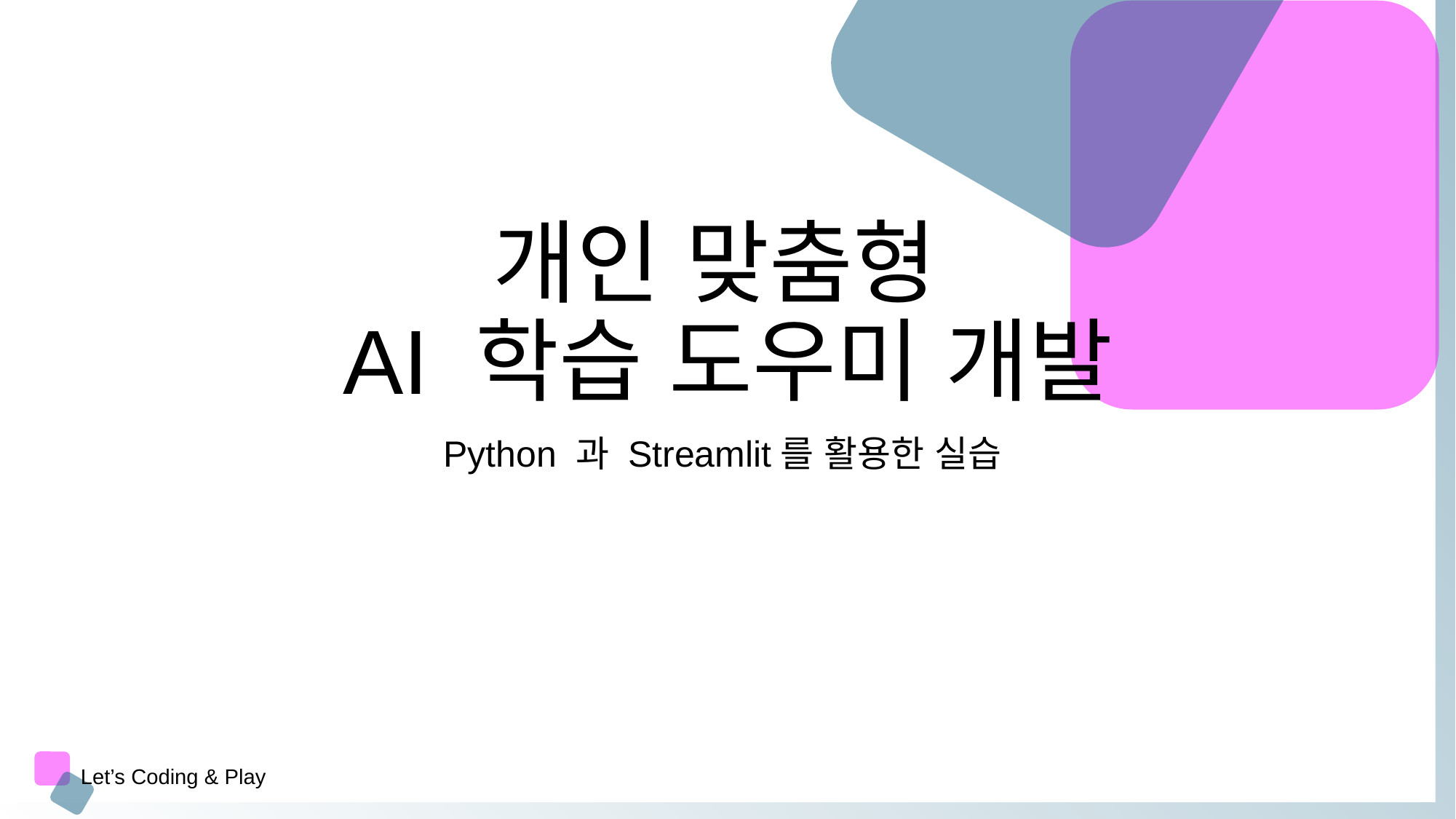

# 개인 맞춤형 AI 학습 도우미 개발
Python 과 Streamlit를 활용한 실습